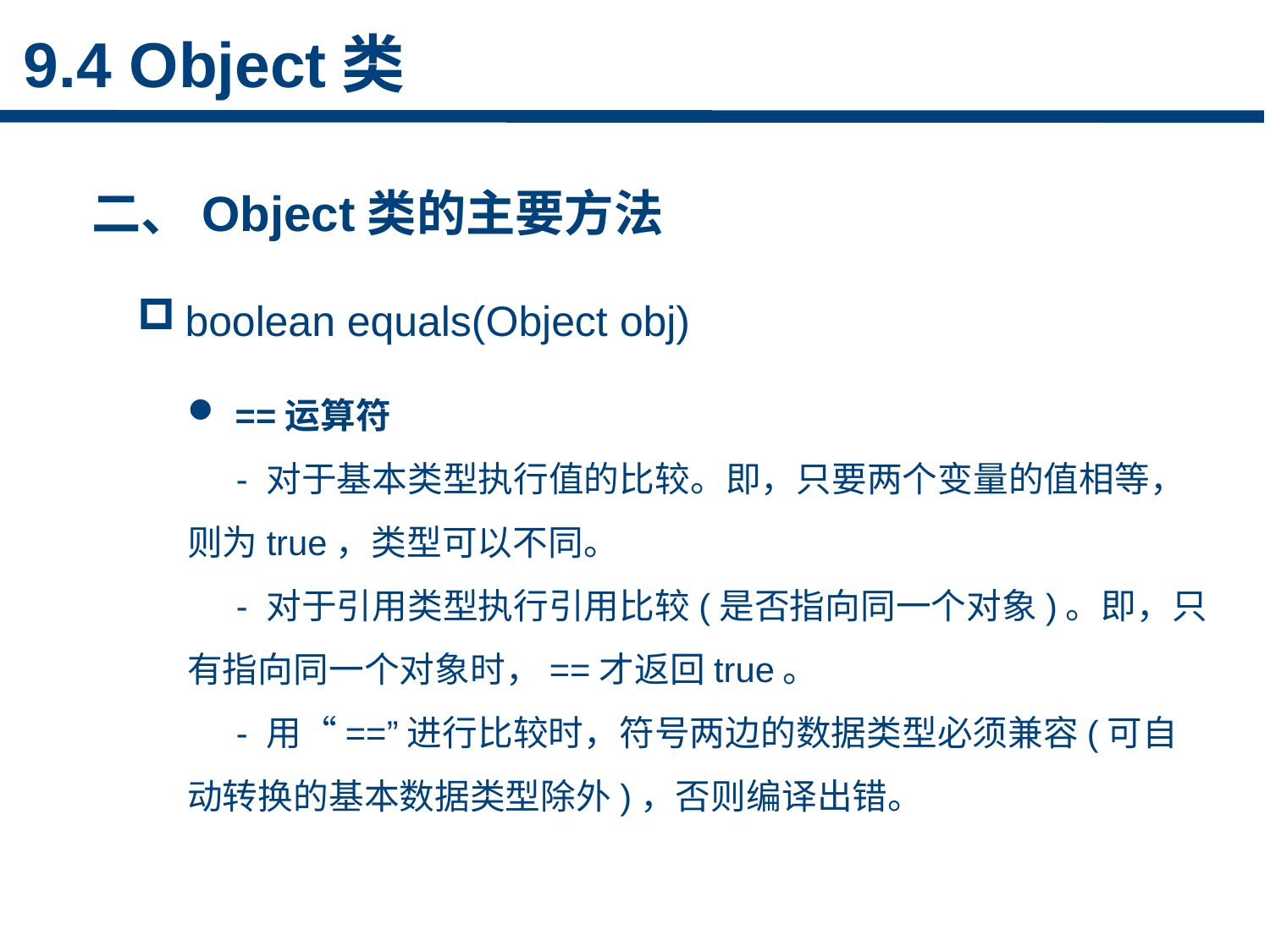

9.4 Object类
二、Object类的主要方法
boolean equals(Object obj)
点击添加文本
==运算符
     - 对于基本类型执行值的比较。即，只要两个变量的值相等，则为true，类型可以不同。
     - 对于引用类型执行引用比较(是否指向同一个对象)。即，只有指向同一个对象时，==才返回true。
     - 用“==”进行比较时，符号两边的数据类型必须兼容(可自动转换的基本数据类型除外)，否则编译出错。

点击添加文本
点击添加文本
点击添加文本